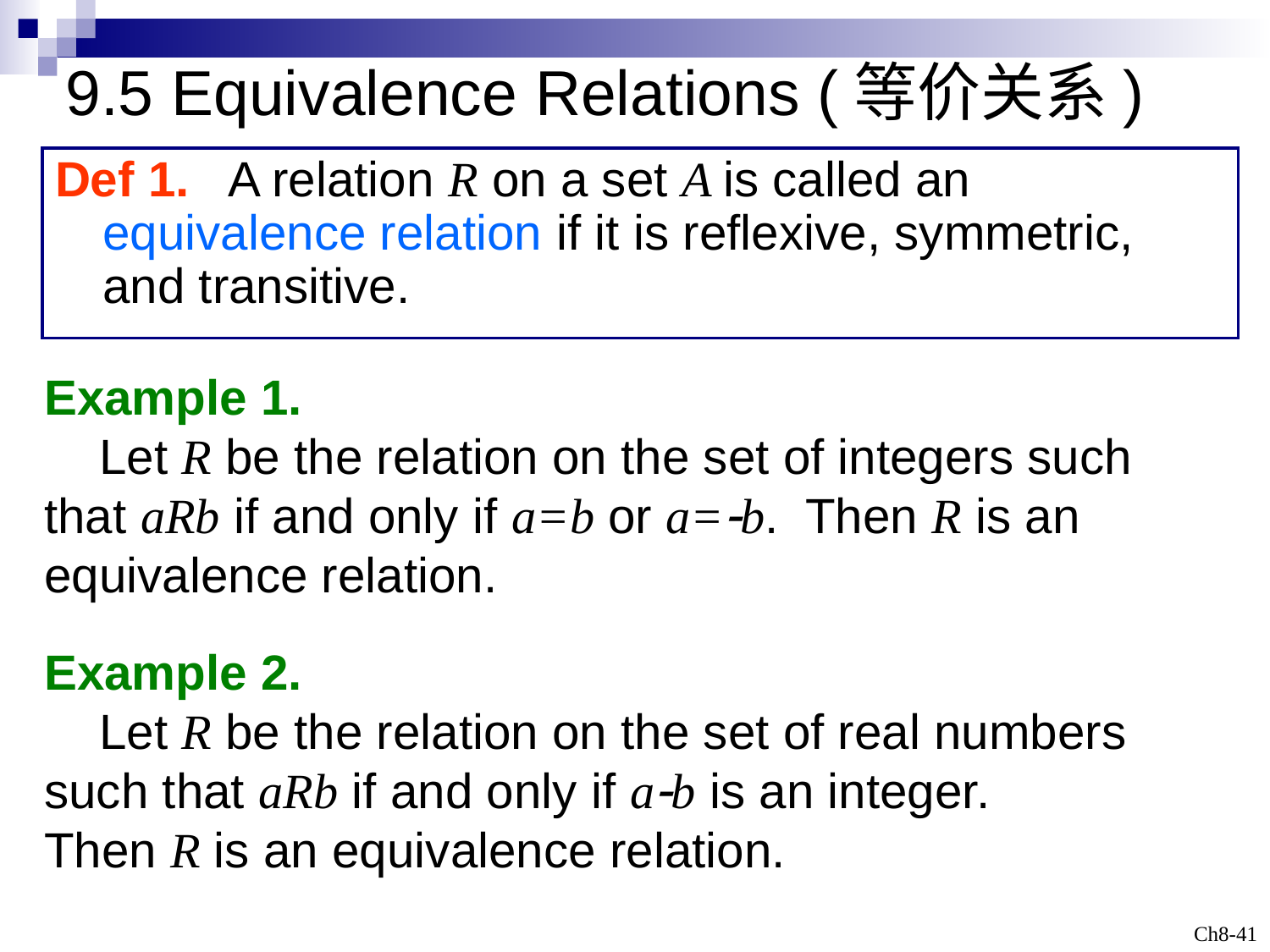

# 9.5 Equivalence Relations (等价关系)
Def 1.   A relation R on a set A is called an equivalence relation if it is reflexive, symmetric, and transitive.
Example 1.
    Let R be the relation on the set of integers such that aRb if and only if a=b or a=−b.  Then R is an equivalence relation.
Example 2.
    Let R be the relation on the set of real numbers such that aRb if and only if a−b is an integer.
Then R is an equivalence relation.
Ch8-41